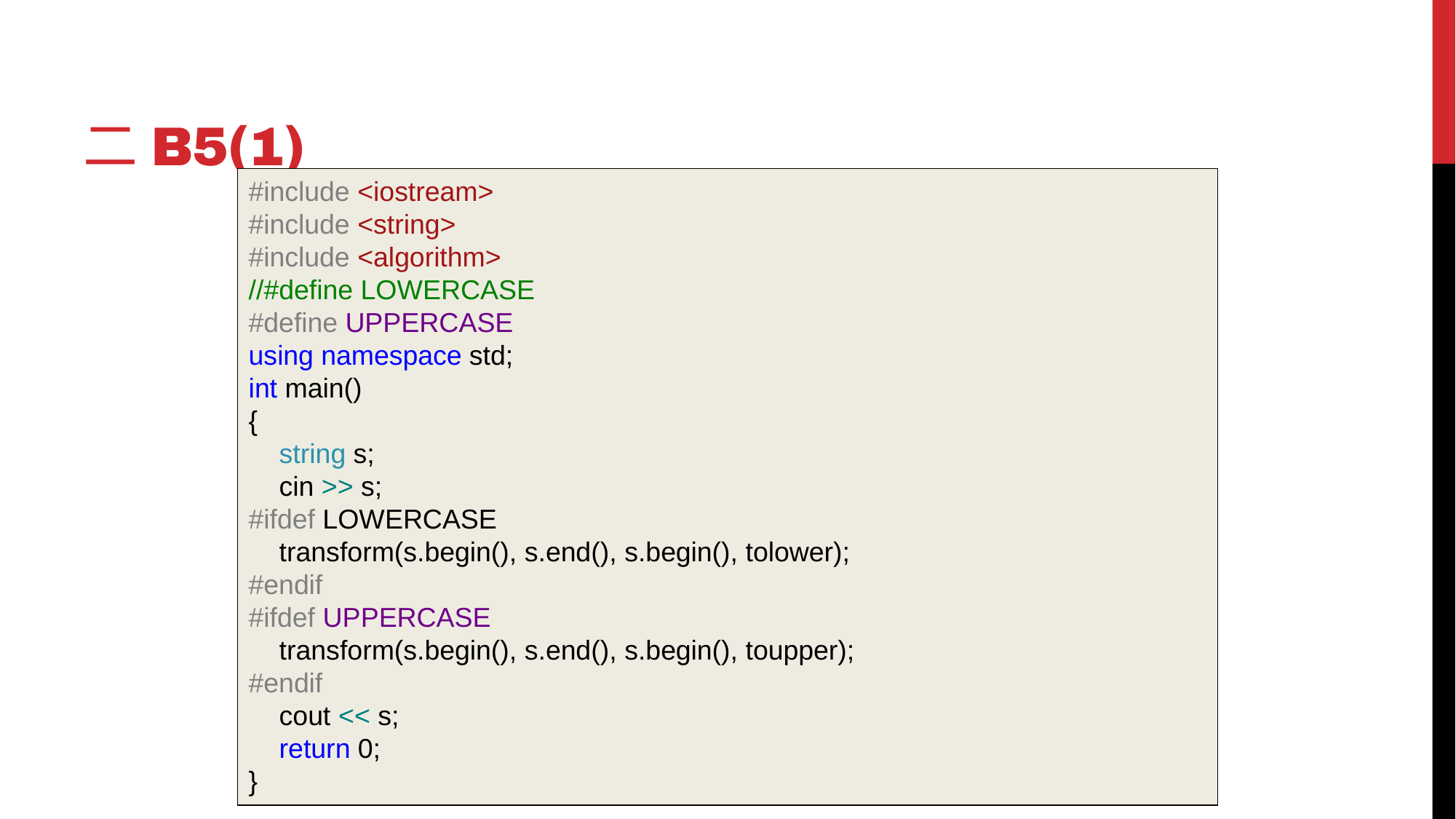

# 二b5(1)
#include <iostream>
#include <string>
#include <algorithm>
//#define LOWERCASE
#define UPPERCASE
using namespace std;
int main()
{
    string s;
    cin >> s;
#ifdef LOWERCASE
    transform(s.begin(), s.end(), s.begin(), tolower);
#endif
#ifdef UPPERCASE
    transform(s.begin(), s.end(), s.begin(), toupper);
#endif
    cout << s;
    return 0;
}